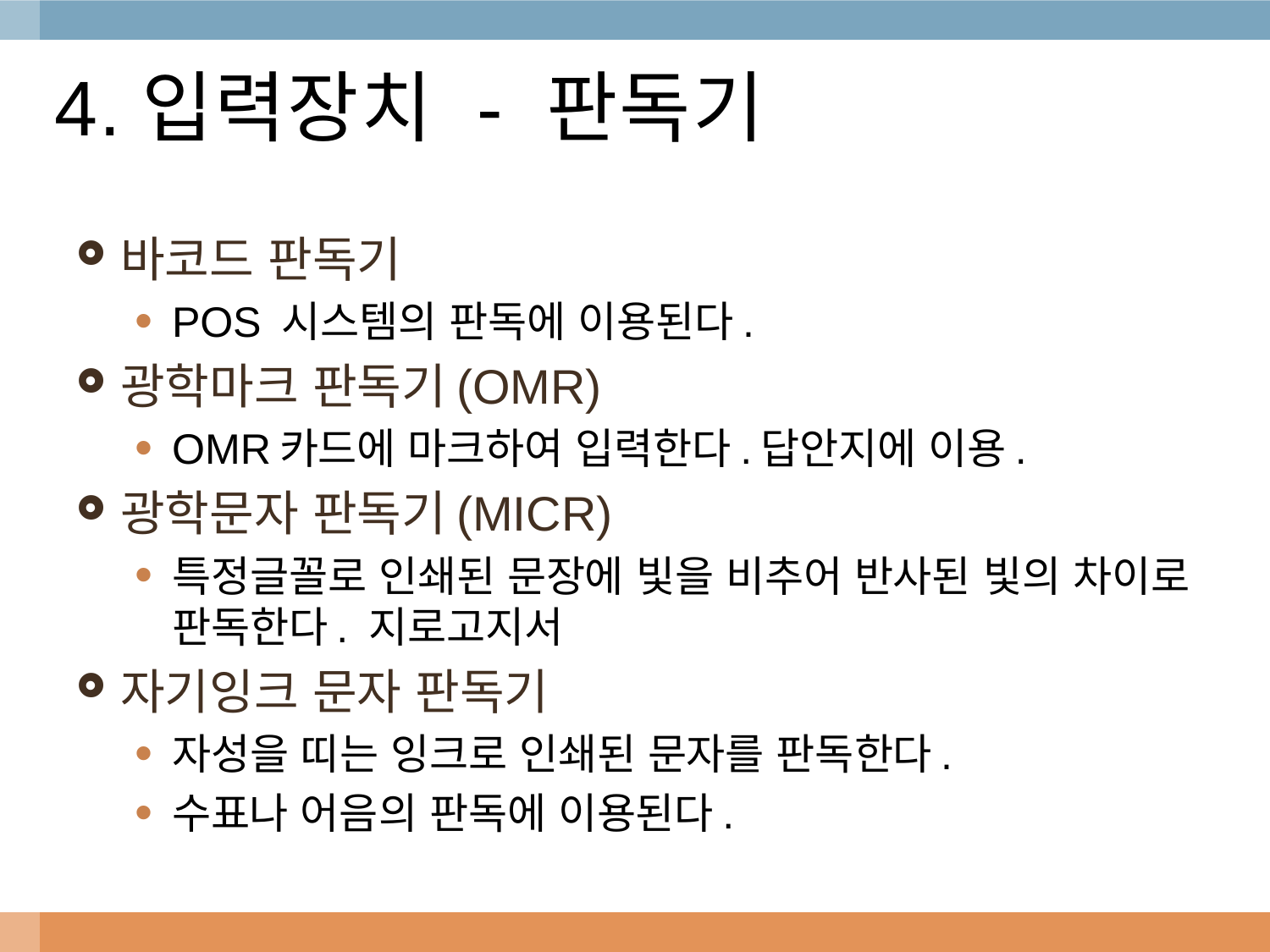

# 4.입력장치 - 판독기
바코드 판독기
POS 시스템의 판독에 이용된다.
광학마크 판독기(OMR)
OMR카드에 마크하여 입력한다.답안지에 이용.
광학문자 판독기(MICR)
특정글꼴로 인쇄된 문장에 빛을 비추어 반사된 빛의 차이로 판독한다. 지로고지서
자기잉크 문자 판독기
자성을 띠는 잉크로 인쇄된 문자를 판독한다.
수표나 어음의 판독에 이용된다.